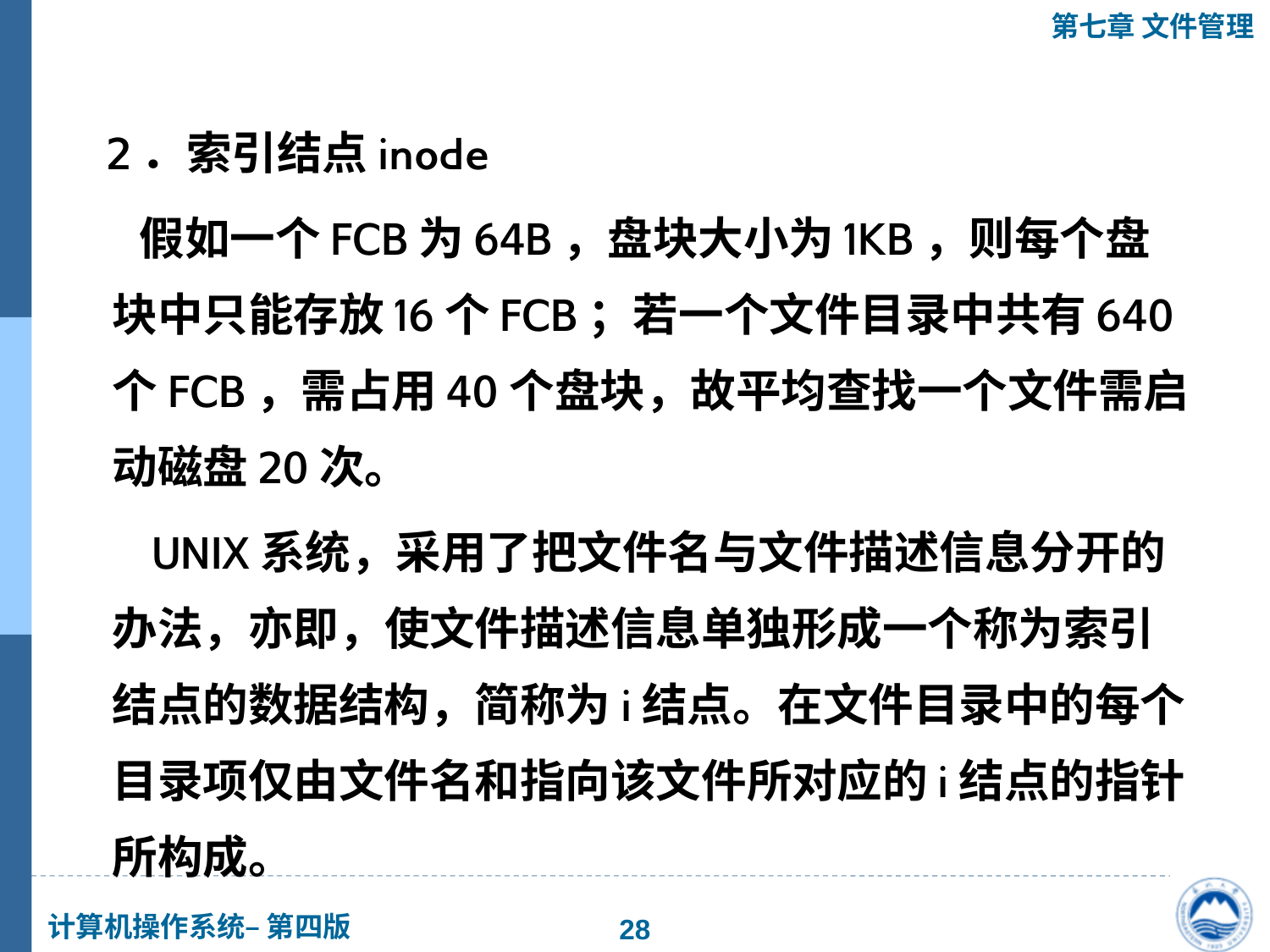

2．索引结点inode
     假如一个FCB为64B，盘块大小为1KB，则每个盘块中只能存放16个FCB；若一个文件目录中共有640个FCB，需占用40个盘块，故平均查找一个文件需启动磁盘20次。
     UNIX系统，采用了把文件名与文件描述信息分开的办法，亦即，使文件描述信息单独形成一个称为索引结点的数据结构，简称为i结点。在文件目录中的每个目录项仅由文件名和指向该文件所对应的i结点的指针所构成。